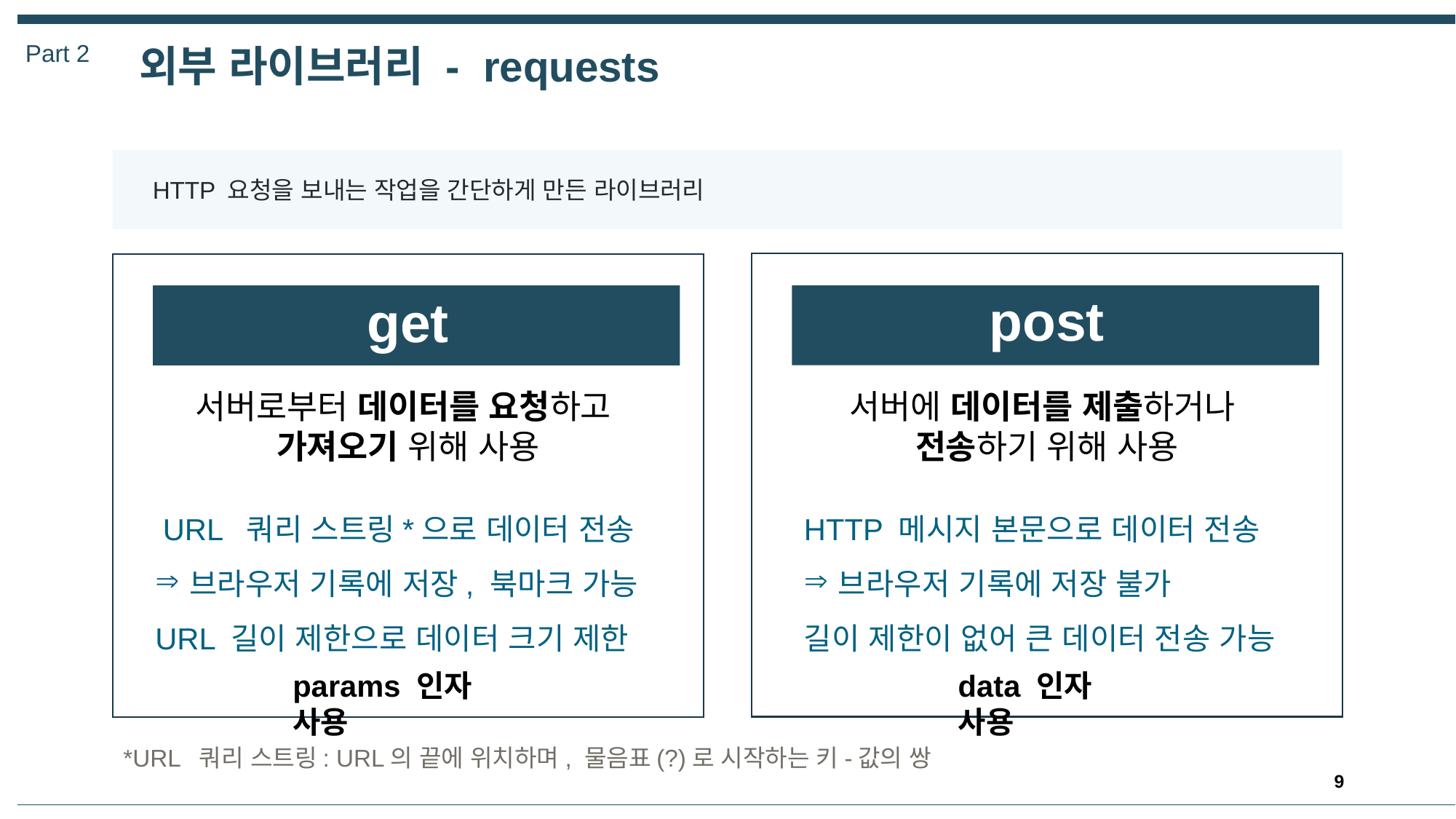

Part 2
외부 라이브러리 -  requests

HTTP 요청을 보내는 작업을 간단하게 만든 라이브러리

서버의 데이터를 갱신함
서버에서 데이터를 삭제함
post
서버의 데이터를 갱신함
서버에서 데이터를 삭제함
get

이미지
이미지
서버로부터 데이터를 요청하고
가져오기 위해 사용
서버에 데이터를 제출하거나
전송하기 위해 사용
함수
 URL  쿼리 스트링*으로 데이터 전송
브라우저 기록에 저장, 북마크 가능
URL 길이 제한으로 데이터 크기 제한
HTTP 메시지 본문으로 데이터 전송
브라우저 기록에 저장 불가
길이 제한이 없어 큰 데이터 전송 가능
params 인자 사용
data 인자 사용
*URL  쿼리 스트링: URL의 끝에 위치하며, 물음표(?)로 시작하는 키-값의 쌍
9